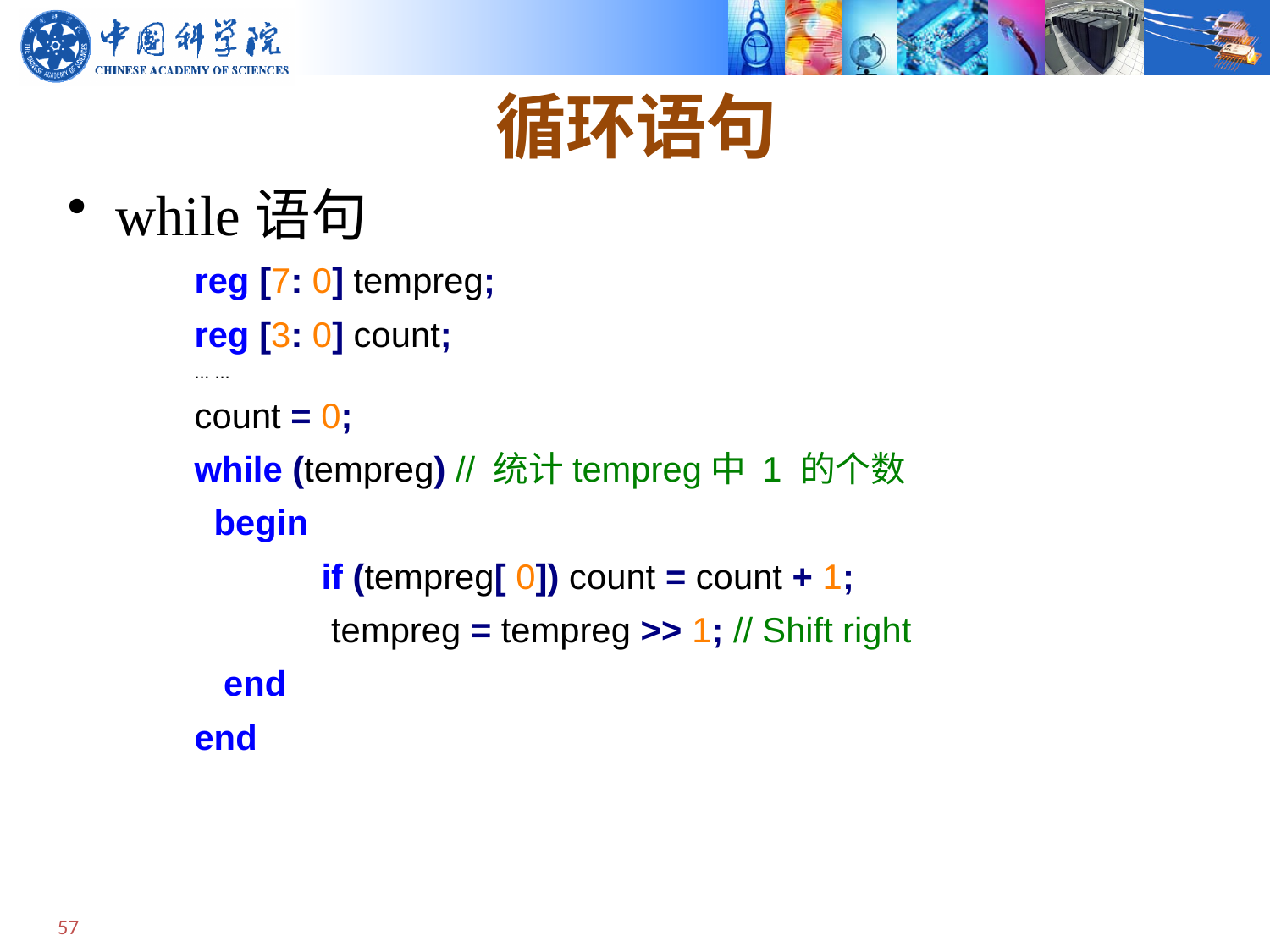

# 循环语句
while语句
	reg [7: 0] tempreg;
	reg [3: 0] count;
	... ...
	count = 0;
	while (tempreg) // 统计tempreg中 1 的个数
	  begin
		if (tempreg[ 0]) count = count + 1;
		 tempreg = tempreg >> 1; // Shift right
	   end
	end